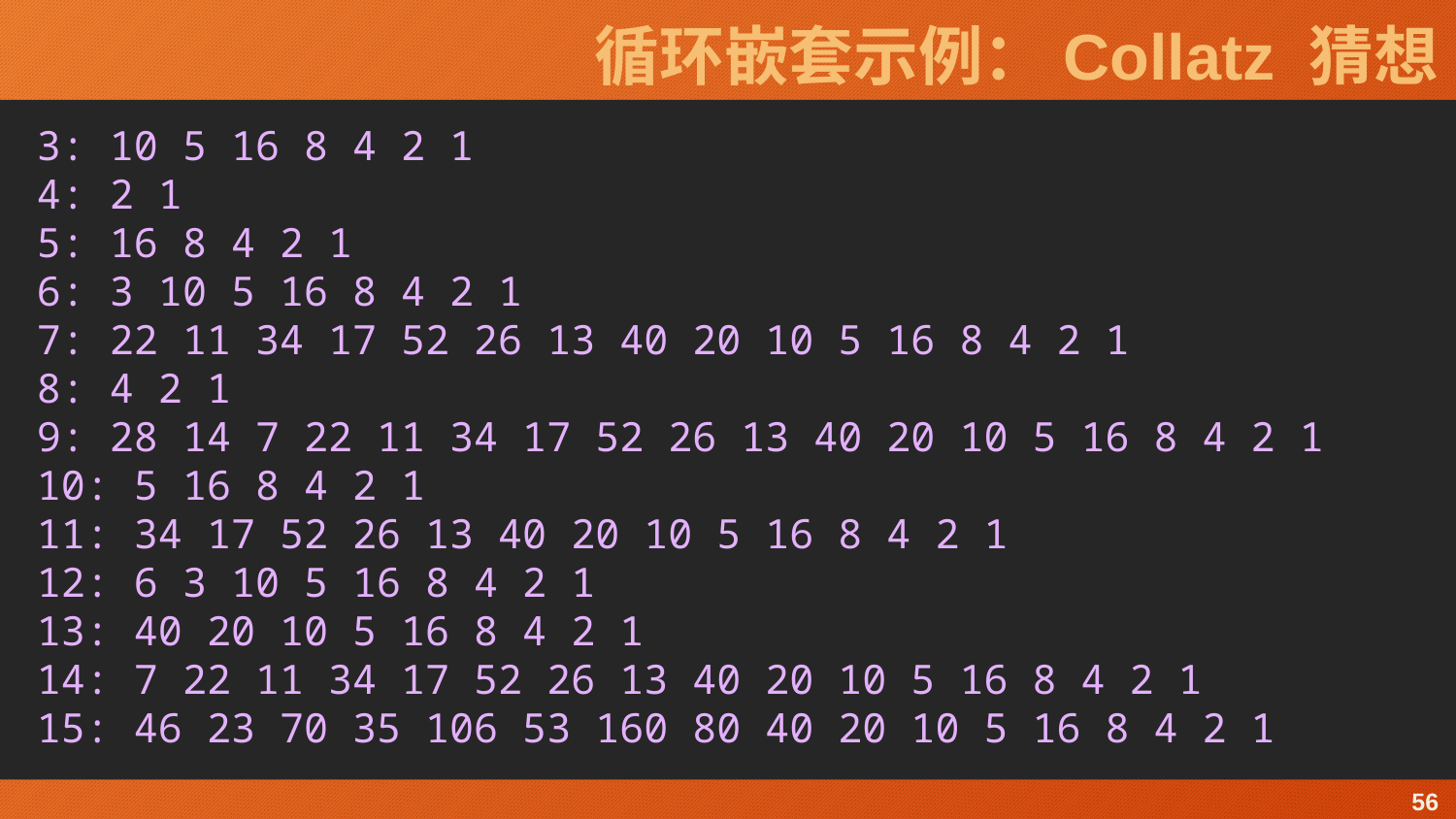

# 循环嵌套示例：Collatz 猜想
3: 10 5 16 8 4 2 1
4: 2 1
5: 16 8 4 2 1
6: 3 10 5 16 8 4 2 1
7: 22 11 34 17 52 26 13 40 20 10 5 16 8 4 2 1
8: 4 2 1
9: 28 14 7 22 11 34 17 52 26 13 40 20 10 5 16 8 4 2 1
10: 5 16 8 4 2 1
11: 34 17 52 26 13 40 20 10 5 16 8 4 2 1
12: 6 3 10 5 16 8 4 2 1
13: 40 20 10 5 16 8 4 2 1
14: 7 22 11 34 17 52 26 13 40 20 10 5 16 8 4 2 1
15: 46 23 70 35 106 53 160 80 40 20 10 5 16 8 4 2 1
56